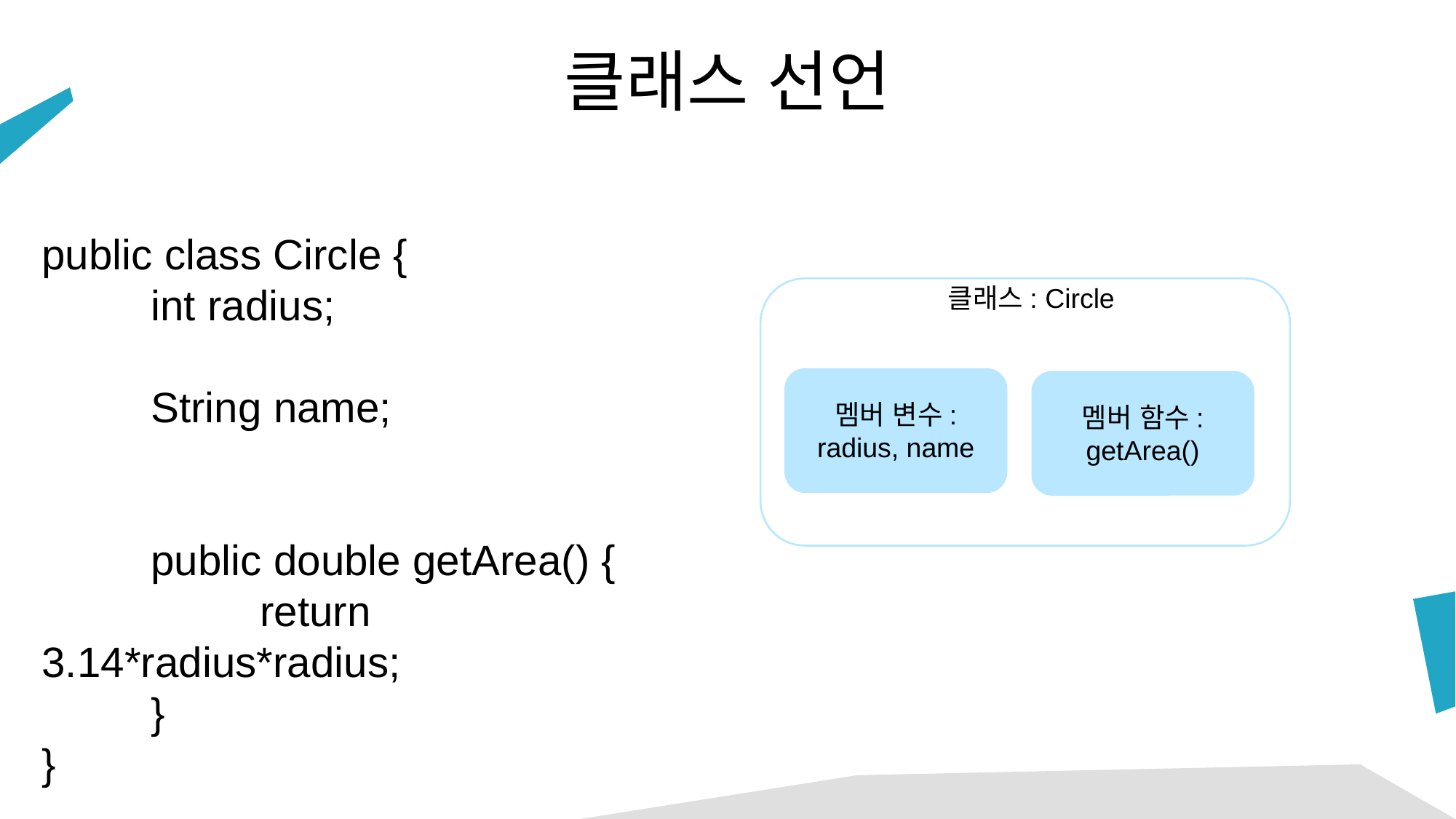

# 클래스 선언
public class Circle {
	int radius;
	String name;

	public double getArea() {
		return 3.14*radius*radius;
	}
}
클래스: Circle

멤버 변수: radius, name
멤버 함수: getArea()